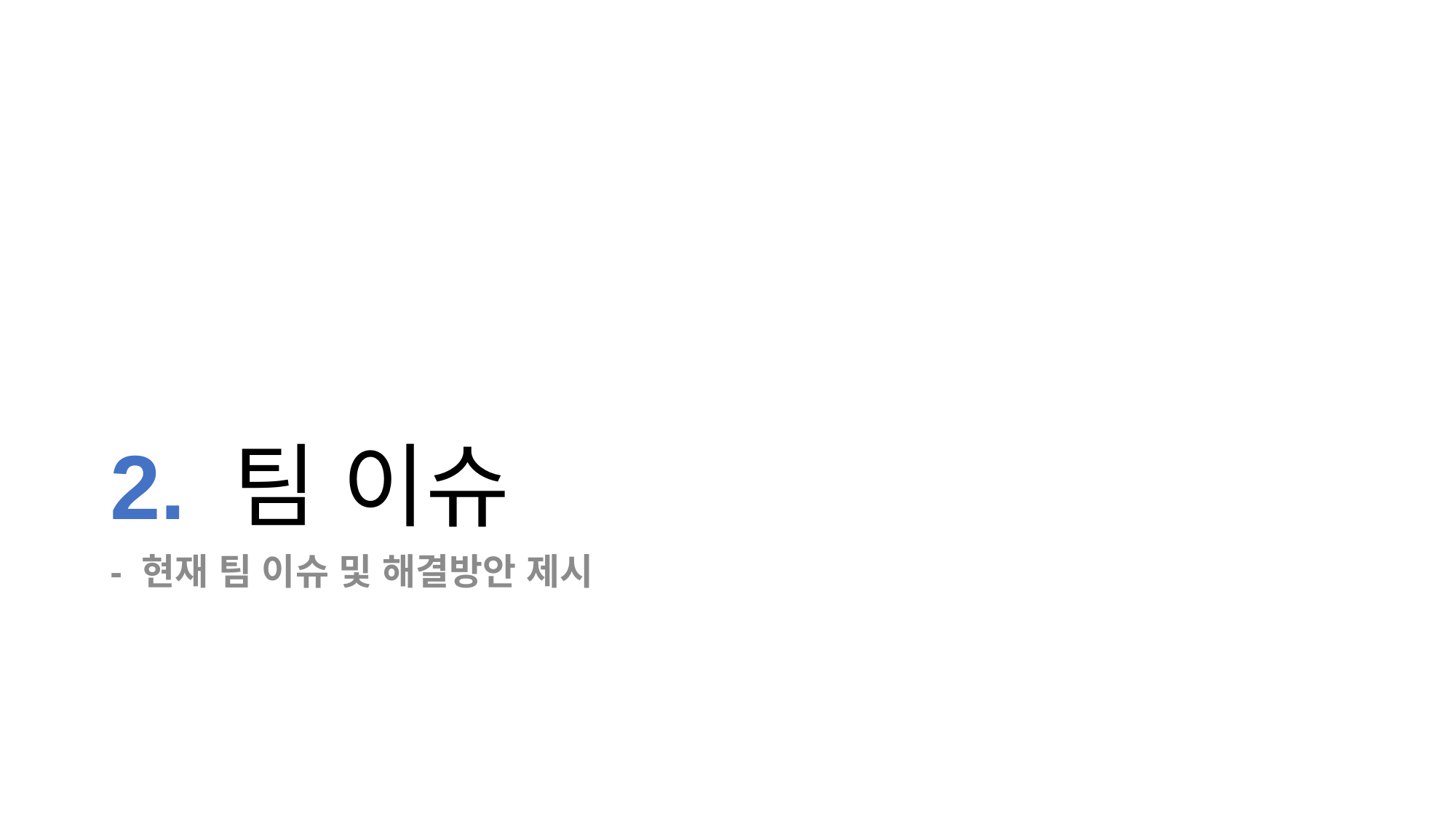

# 2. 팀 이슈
- 현재 팀 이슈 및 해결방안 제시